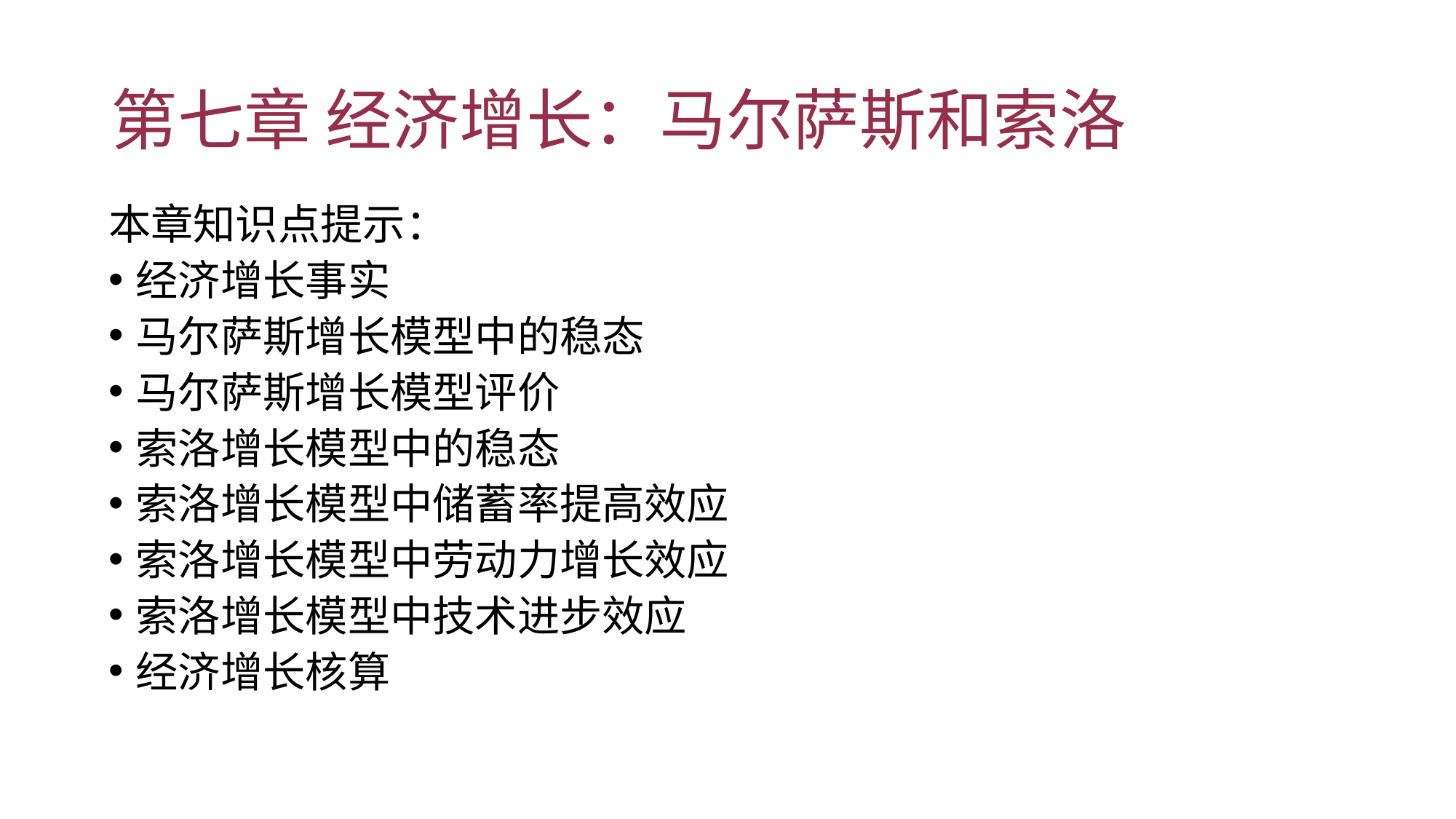

# 第七章 经济增长：马尔萨斯和索洛
本章知识点提示：
经济增长事实
马尔萨斯增长模型中的稳态
马尔萨斯增长模型评价
索洛增长模型中的稳态
索洛增长模型中储蓄率提高效应
索洛增长模型中劳动力增长效应
索洛增长模型中技术进步效应
经济增长核算